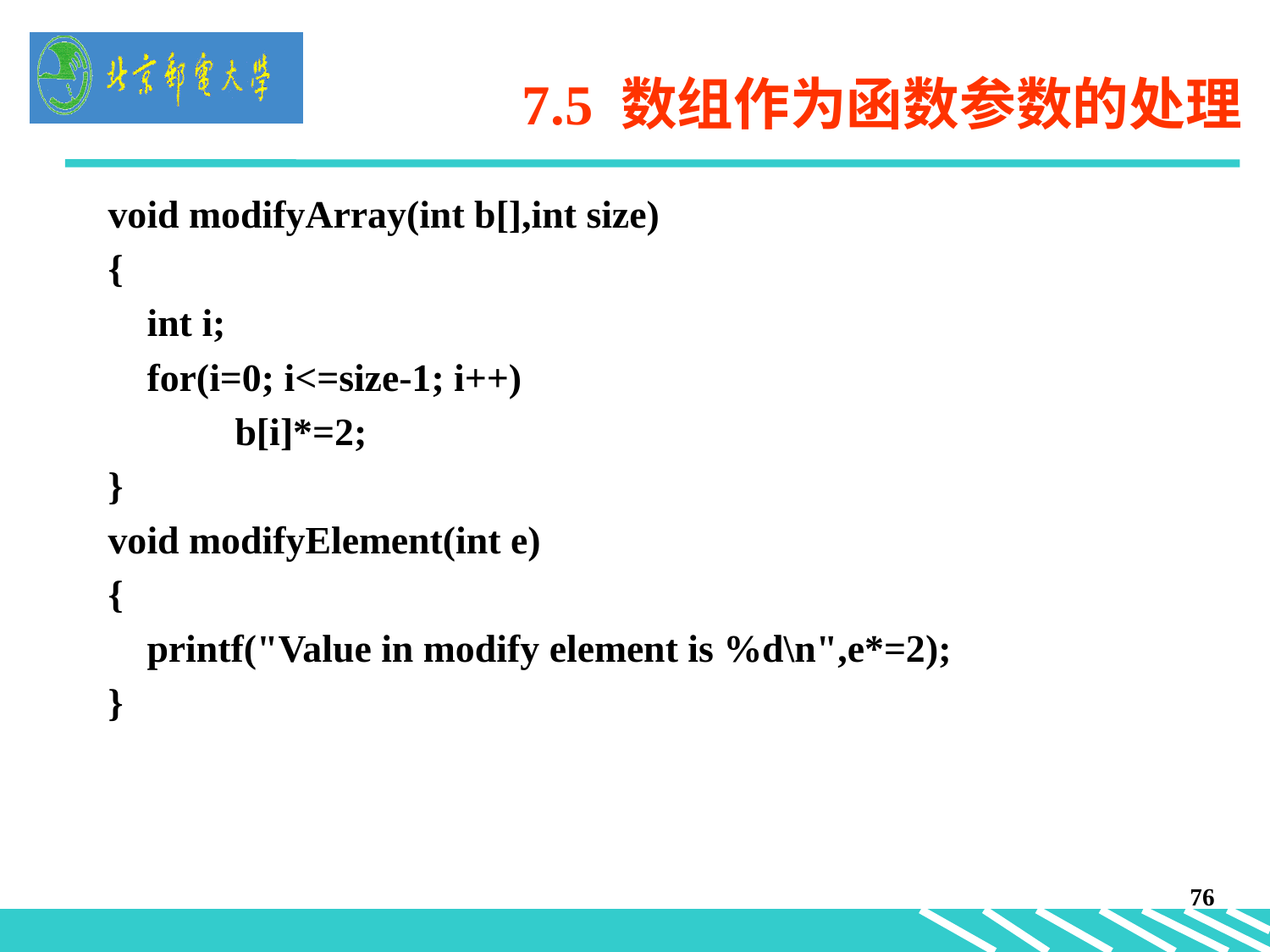

7.5 数组作为函数参数的处理
void modifyArray(int b[],int size)
{
    int i;
    for(i=0; i<=size-1; i++)
    	b[i]*=2;
}
void modifyElement(int e)
{
    printf("Value in modify element is %d\n",e*=2);
}
76